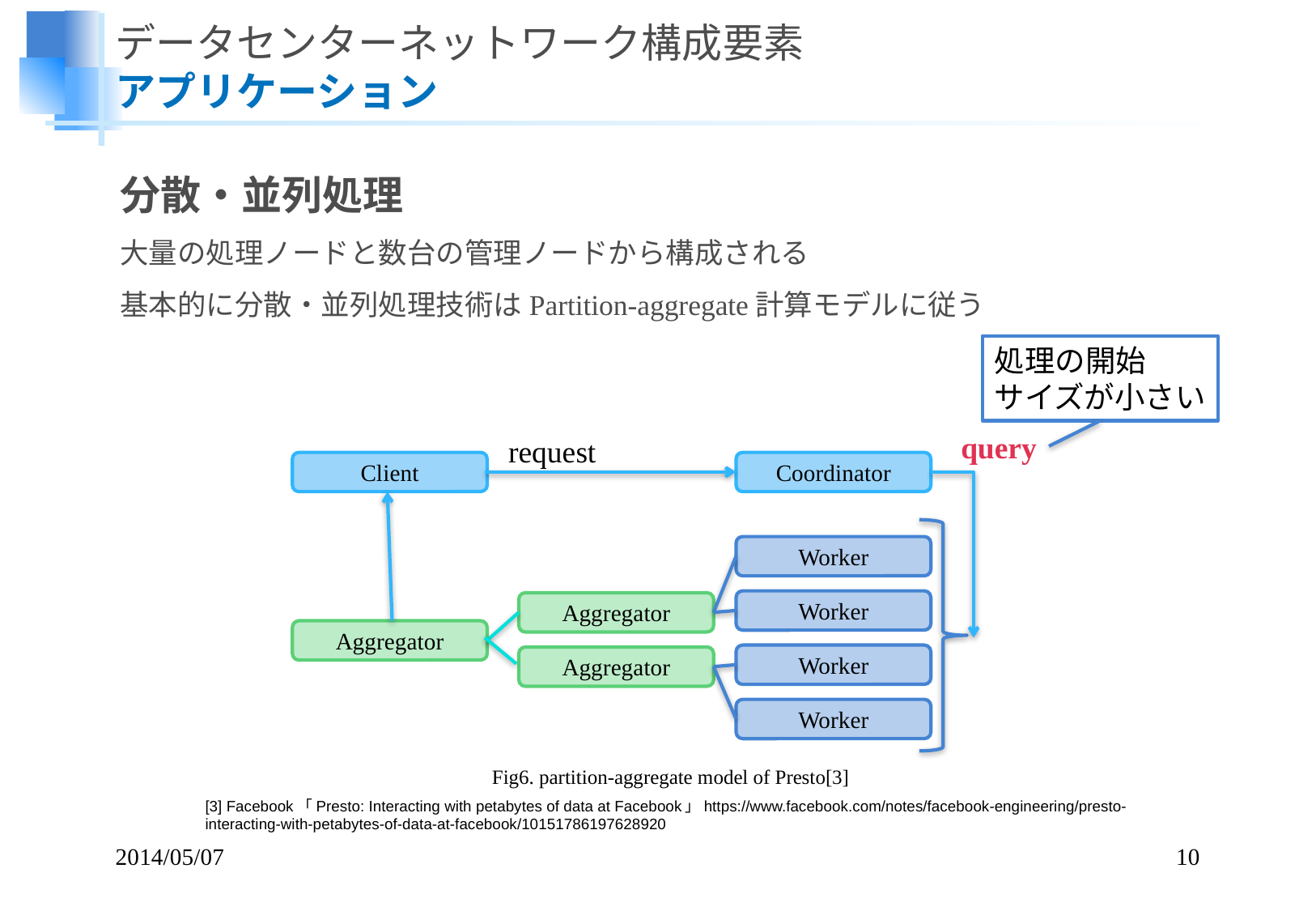

# データセンターネットワーク構成要素 アプリケーション
分散・並列処理
大量の処理ノードと数台の管理ノードから構成される
基本的に分散・並列処理技術はPartition-aggregate計算モデルに従う
処理の開始
サイズが小さい
query
request
Client
Coordinator

Worker
Worker
Aggregator
Aggregator
Worker
Aggregator
Worker
Fig6. partition-aggregate model of Presto[3]
[3] Facebook「Presto: Interacting with petabytes of data at Facebook」https://www.facebook.com/notes/facebook-engineering/presto-interacting-with-petabytes-of-data-at-facebook/10151786197628920
2014/05/07
10